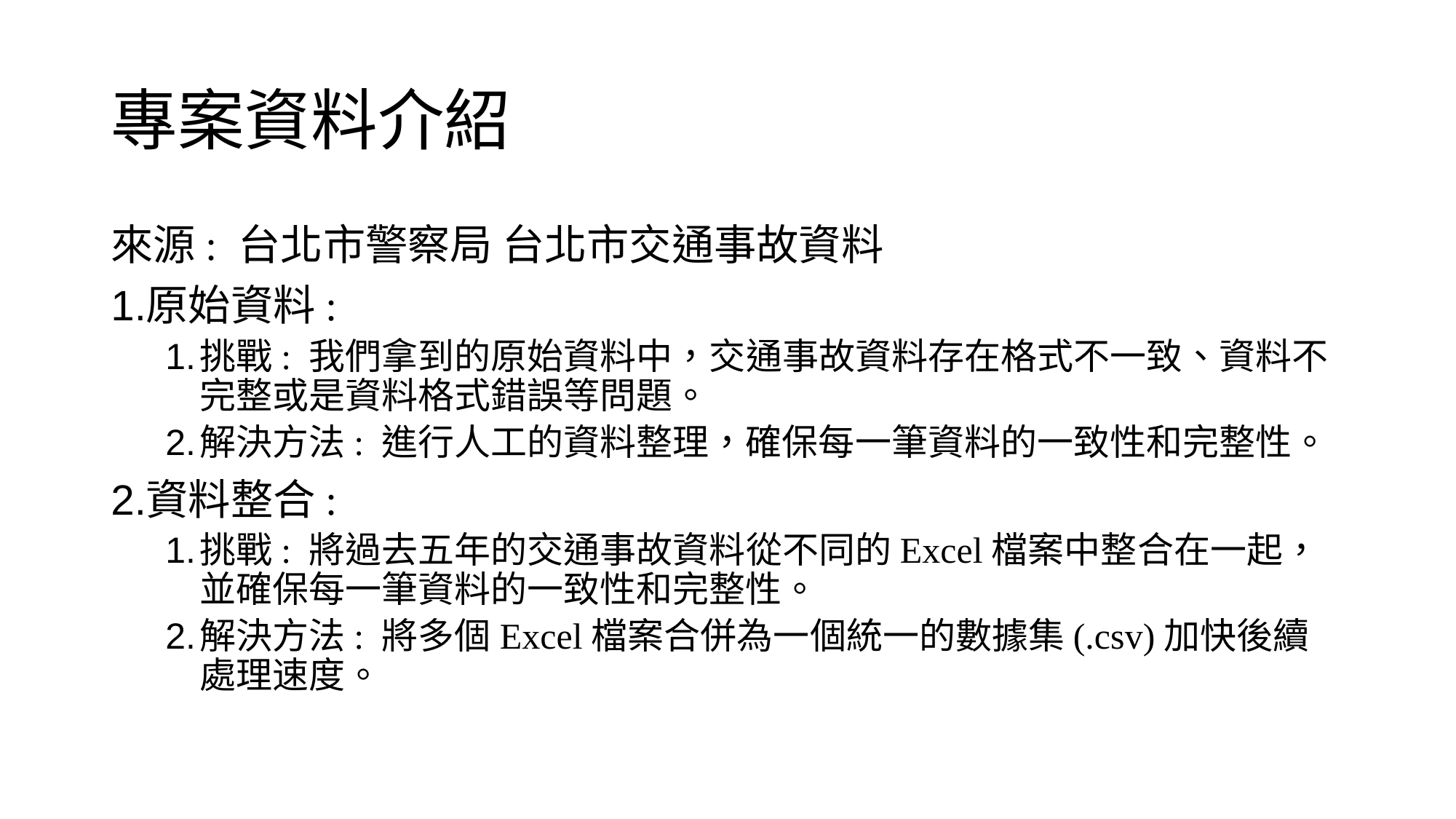

# 專案資料介紹
來源: 台北市警察局 台北市交通事故資料
原始資料:
挑戰: 我們拿到的原始資料中，交通事故資料存在格式不一致、資料不完整或是資料格式錯誤等問題。
解決方法: 進行人工的資料整理，確保每一筆資料的一致性和完整性。
資料整合:
挑戰: 將過去五年的交通事故資料從不同的Excel檔案中整合在一起，並確保每一筆資料的一致性和完整性。
解決方法: 將多個Excel檔案合併為一個統一的數據集(.csv)加快後續處理速度。